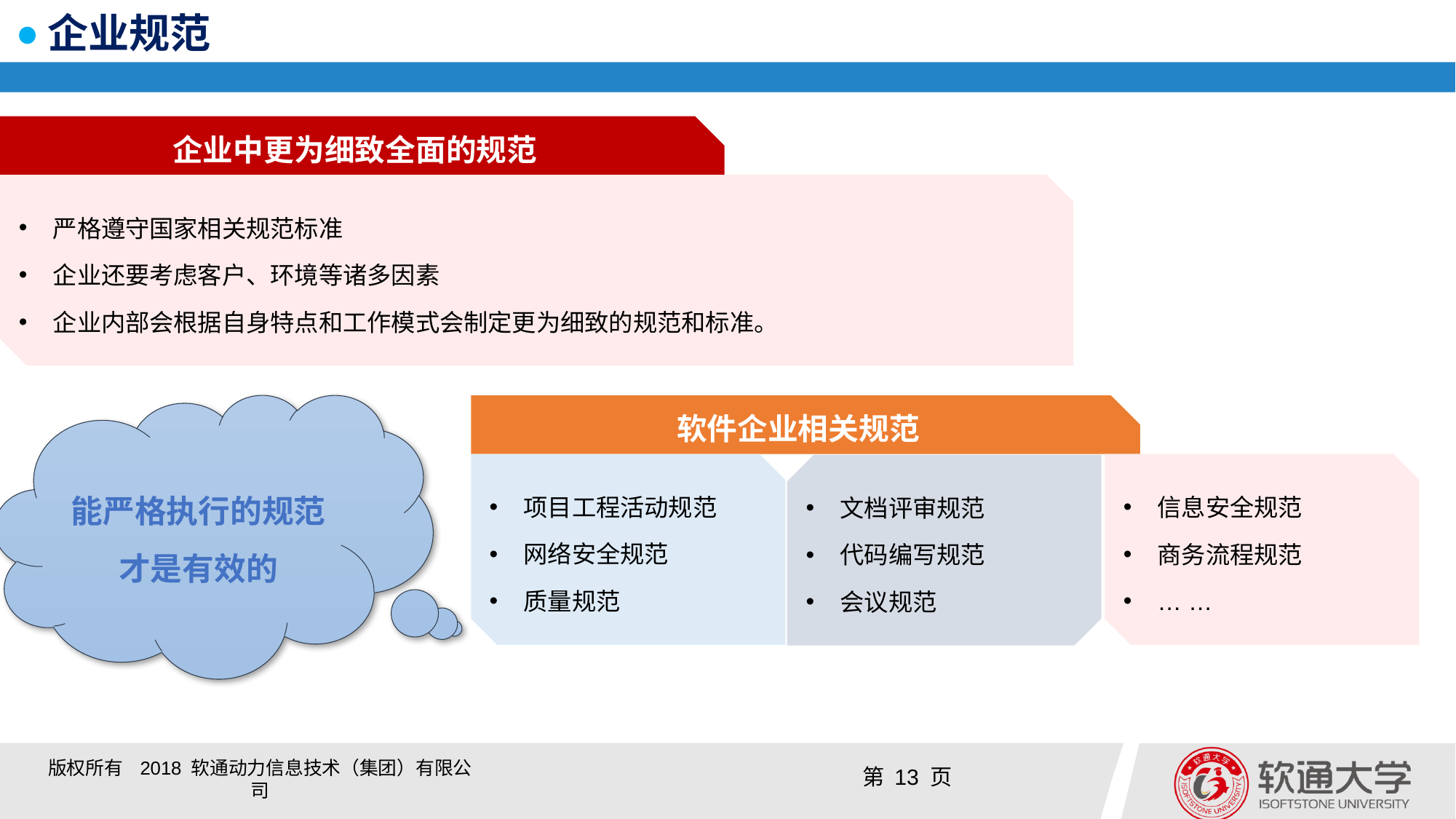

# 企业规范
企业中更为细致全面的规范

严格遵守国家相关规范标准
企业还要考虑客户、环境等诸多因素
企业内部会根据自身特点和工作模式会制定更为细致的规范和标准。

能严格执行的规范才是有效的
软件企业相关规范
项目工程活动规范
网络安全规范
质量规范
信息安全规范
商务流程规范
… …
文档评审规范
代码编写规范
会议规范